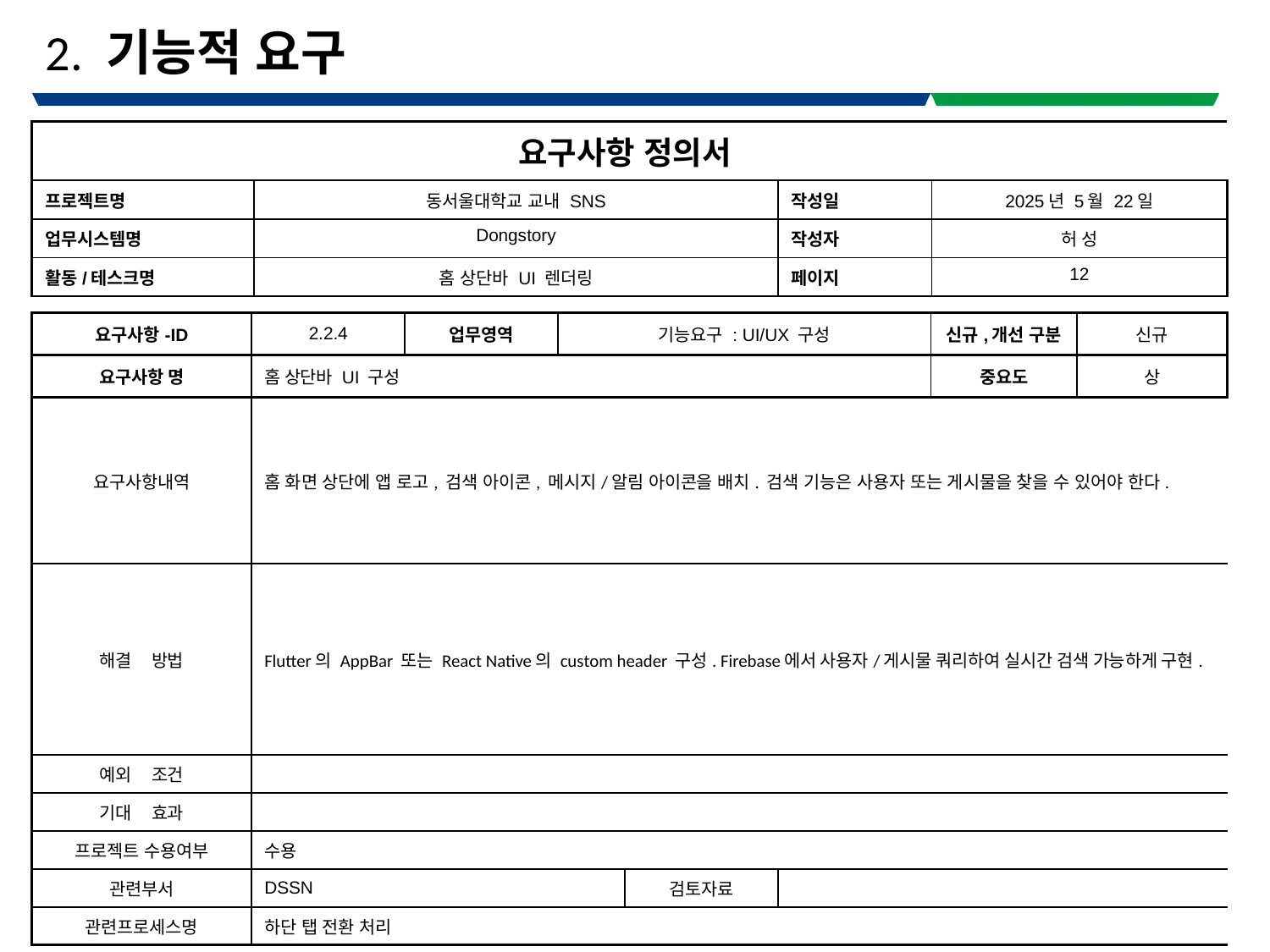

# 2. 기능적 요구
| 요구사항 정의서 |  |  |  |
| --- | --- | --- | --- |
| 프로젝트명 | 동서울대학교 교내 SNS | 작성일 | 2025년 5월 22일 |
| 업무시스템명 | Dongstory | 작성자 | 허 성 |
| 활동/테스크명 | 홈 상단바 UI 렌더링 | 페이지 | 12 |
| 요구사항-ID | 2.2.4 | 업무영역 | 기능요구 : UI/UX 구성 |  |  | 신규,개선 구분 | 신규 |
| --- | --- | --- | --- | --- | --- | --- | --- |
| 요구사항 명 | 홈 상단바 UI 구성 |  |  |  |  | 중요도 | 상 |
| 요구사항내역 | 홈 화면 상단에 앱 로고, 검색 아이콘, 메시지/알림 아이콘을 배치. 검색 기능은 사용자 또는 게시물을 찾을 수 있어야 한다. |  |  |  |  |  |  |
| 해결 방법 | Flutter의 AppBar 또는 React Native의 custom header 구성. Firebase에서 사용자/게시물 쿼리하여 실시간 검색 가능하게 구현. |  |  |  |  |  |  |
| 예외 조건 |  |  |  |  |  |  |  |
| 기대 효과 |  |  |  |  |  |  |  |
| 프로젝트 수용여부 | 수용 |  |  |  |  |  |  |
| 관련부서 | DSSN |  |  | 검토자료 |  |  |  |
| 관련프로세스명 | 하단 탭 전환 처리 |  |  |  |  |  |  |